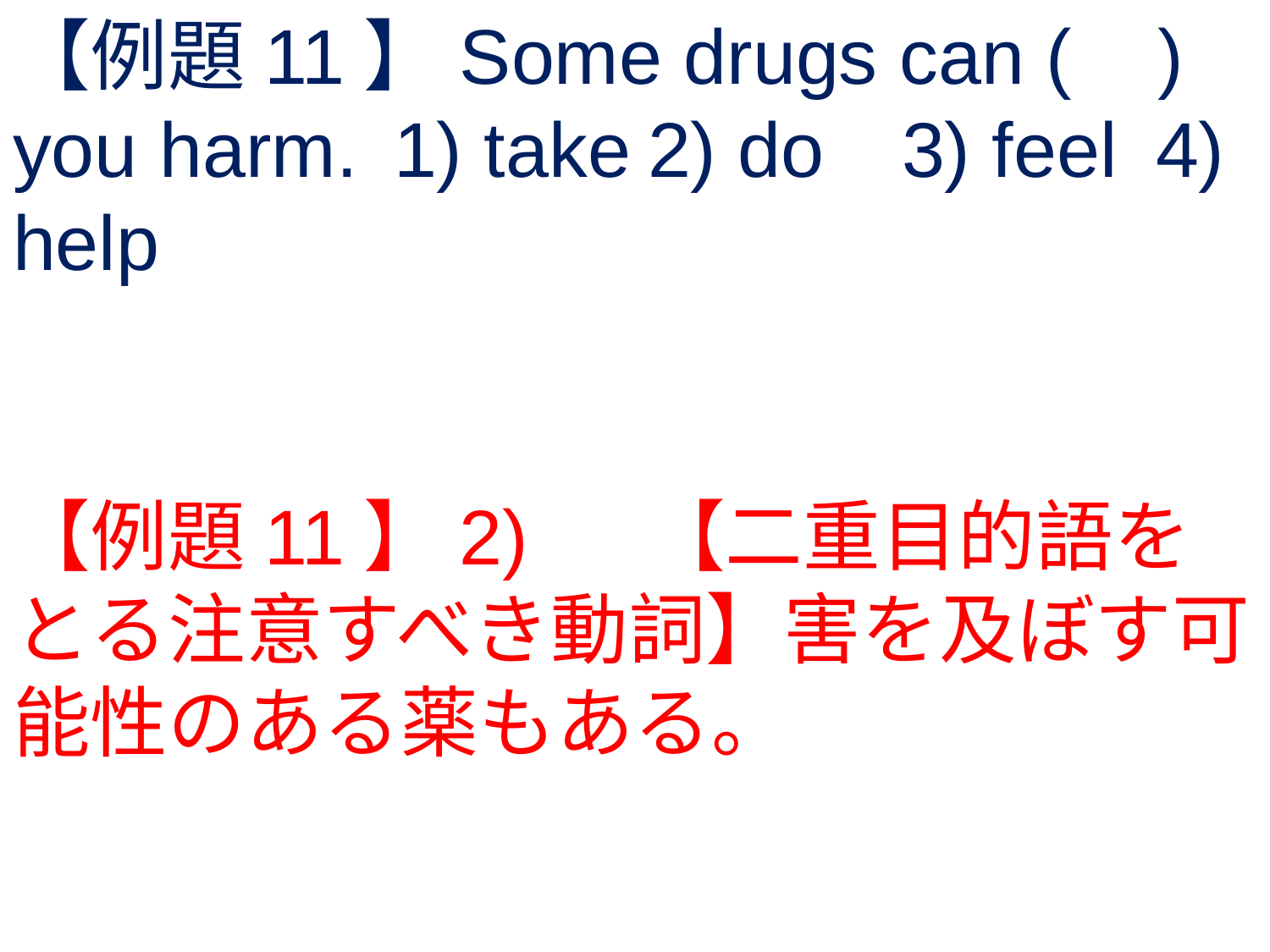

# 【例題11】Some drugs can (    ) you harm.	1) take	2) do	3) feel	4) help
【例題11】2) 	【二重目的語をとる注意すべき動詞】害を及ぼす可能性のある薬もある。